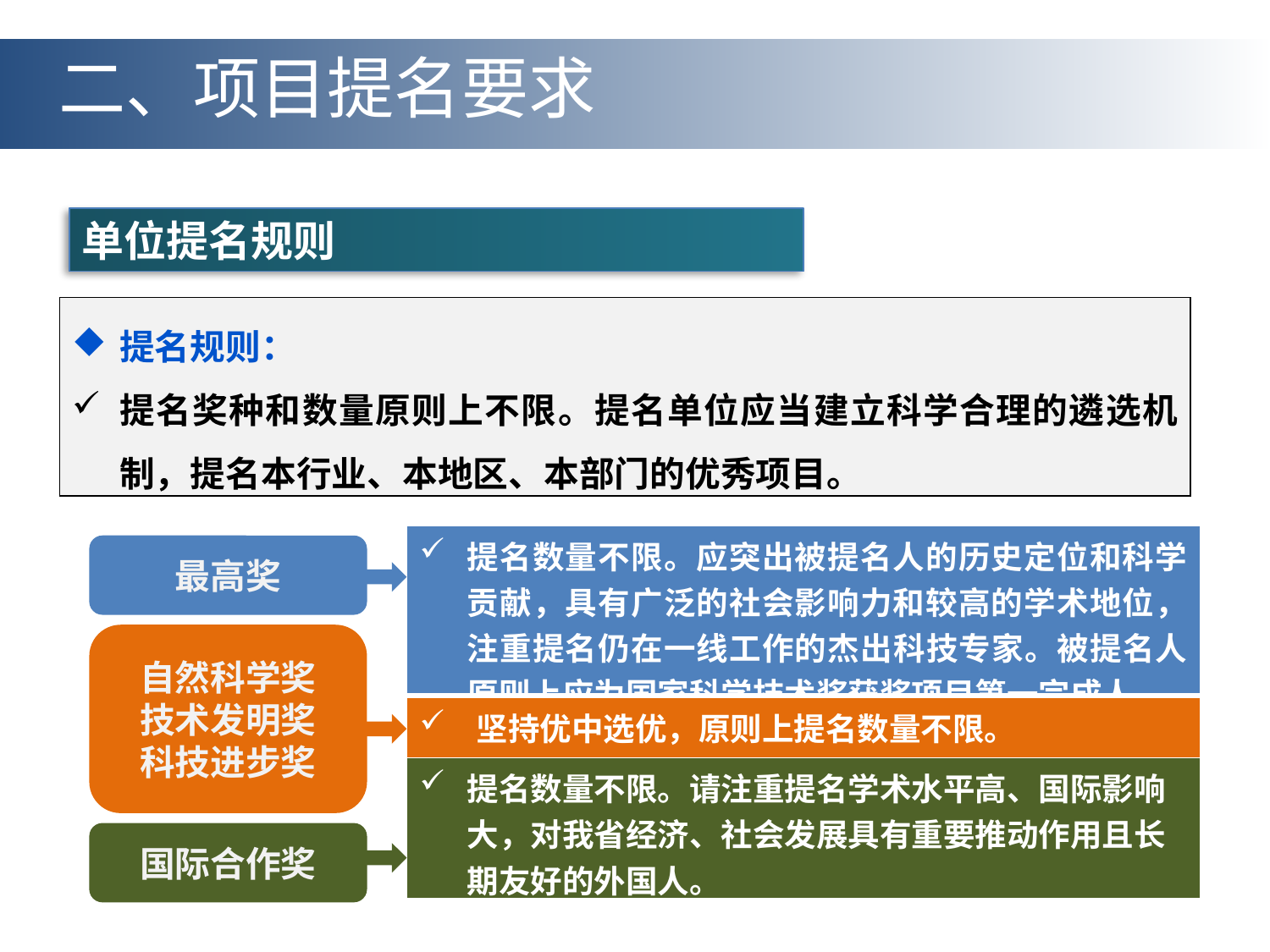

二、项目提名要求
单位提名规则
提名规则：
提名奖种和数量原则上不限。提名单位应当建立科学合理的遴选机制，提名本行业、本地区、本部门的优秀项目。
| 提名数量不限。应突出被提名人的历史定位和科学贡献，具有广泛的社会影响力和较高的学术地位，注重提名仍在一线工作的杰出科技专家。被提名人原则上应为国家科学技术奖获奖项目第一完成人 |
| --- |
| 坚持优中选优，原则上提名数量不限。 |
| 提名数量不限。请注重提名学术水平高、国际影响 大，对我省经济、社会发展具有重要推动作用且长期友好的外国人。 |
最高奖

自然科学奖
技术发明奖
科技进步奖

国际合作奖